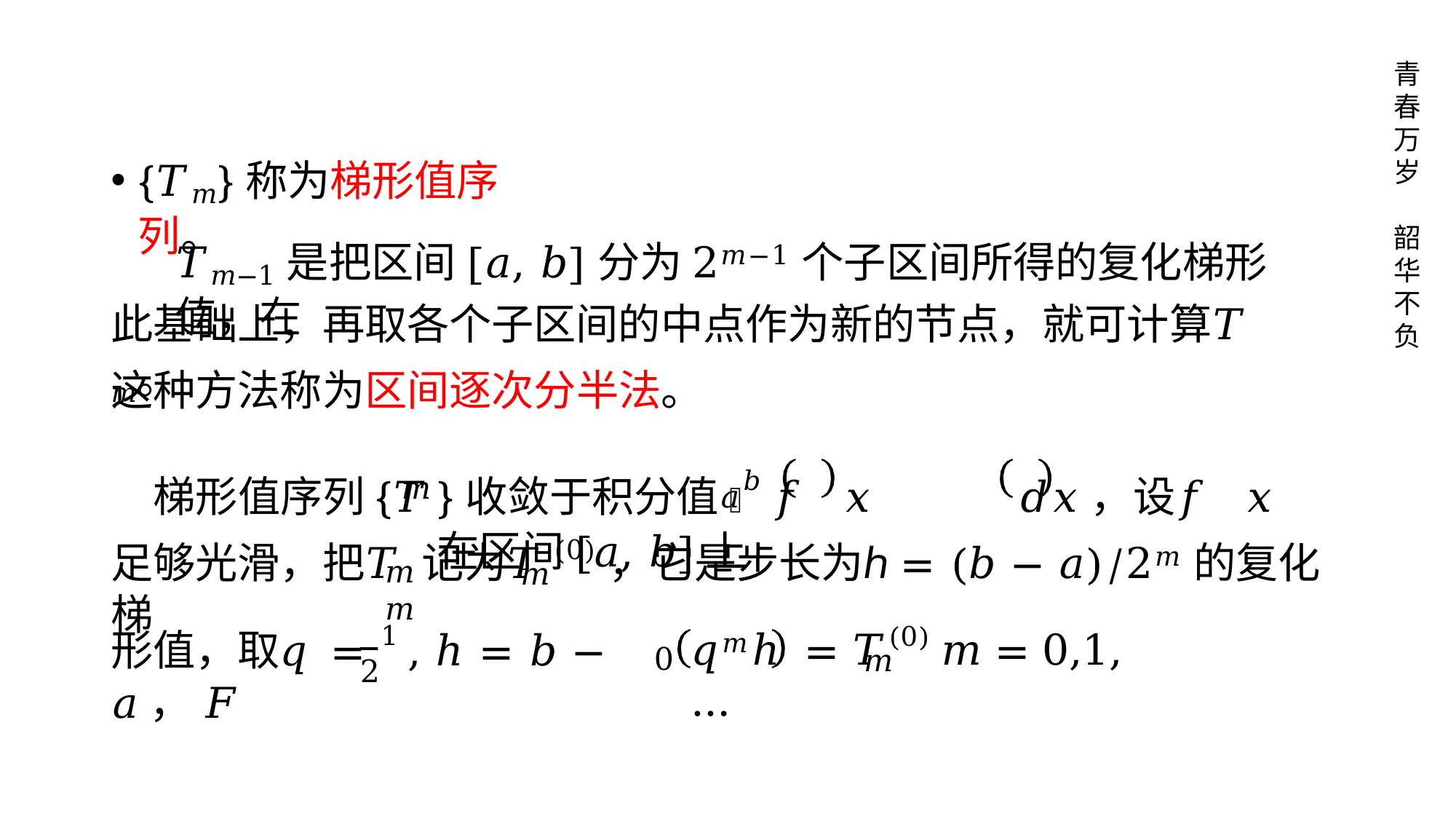

青 春 万 岁
{𝑇𝑚}称为梯形值序列。
韶 华 不 负
𝑇𝑚−1是把区间[𝑎, 𝑏]分为2𝑚−1个子区间所得的复化梯形值，在
此基础上，再取各个子区间的中点作为新的节点，就可计算𝑇𝑚。
这种方法称为区间逐次分半法。
梯形值序列{𝑇	}收敛于积分值׬𝑏 𝑓	𝑥	𝑑𝑥，设𝑓	𝑥	在区间[𝑎, 𝑏]上

𝑚
𝑎
足够光滑，把𝑇	记为𝑇(0)，它是步长为ℎ	= (𝑏 − 𝑎)/2𝑚的复化梯
𝑚	𝑚
𝑚
形值，取𝑞 = 1 , ℎ = 𝑏 − 𝑎， 𝐹
𝑞𝑚ℎ	= 𝑇(0) 𝑚 = 0,1, …

0
𝑚

2